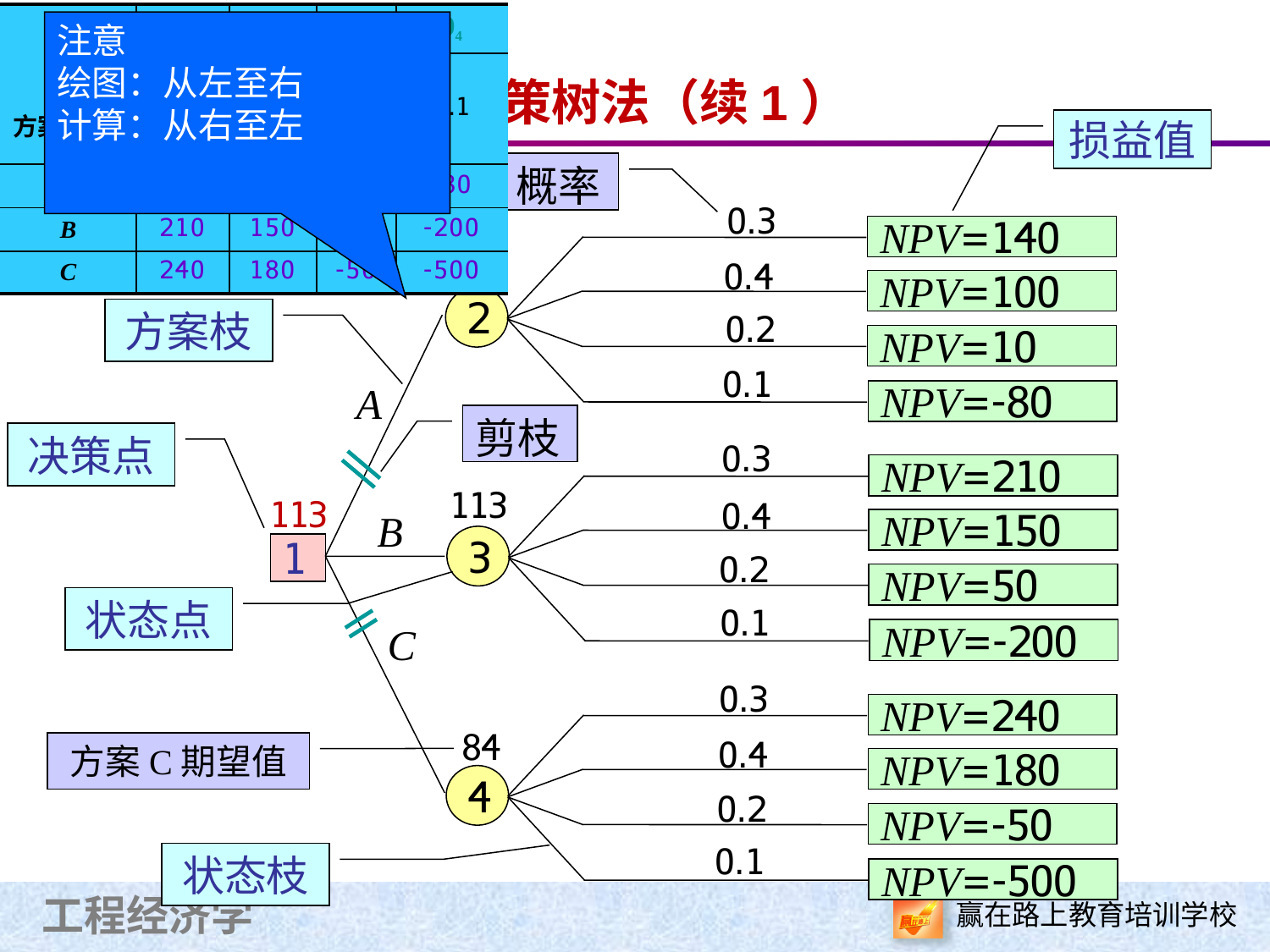

| 状态与 概率 方案 | θ1 | θ2 | θ3 | θ4 |
| --- | --- | --- | --- | --- |
|  | 0.3 | 0.4 | 0.2 | 0.1 |
| A | 140 | 100 | 10 | -80 |
| B | 210 | 150 | 50 | -200 |
| C | 240 | 180 | -50 | -500 |
注意
绘图：从左至右
计算：从右至左
决策树法（续1）
损益值
概率
举例：以上例为例
0.3
NPV=140

76
0.4
NPV=100
2

0.2

NPV=10

0.1
NPV=-80

A
0.3
NPV=210

113
0.4
NPV=150
3

0.2

NPV=50

0.1
NPV=-200

113
B
1

C

0.3
NPV=240

84
0.4
NPV=180
4

0.2

NPV=-50

0.1
NPV=-500

方案枝
剪枝
决策点
状态点
方案C期望值
状态枝